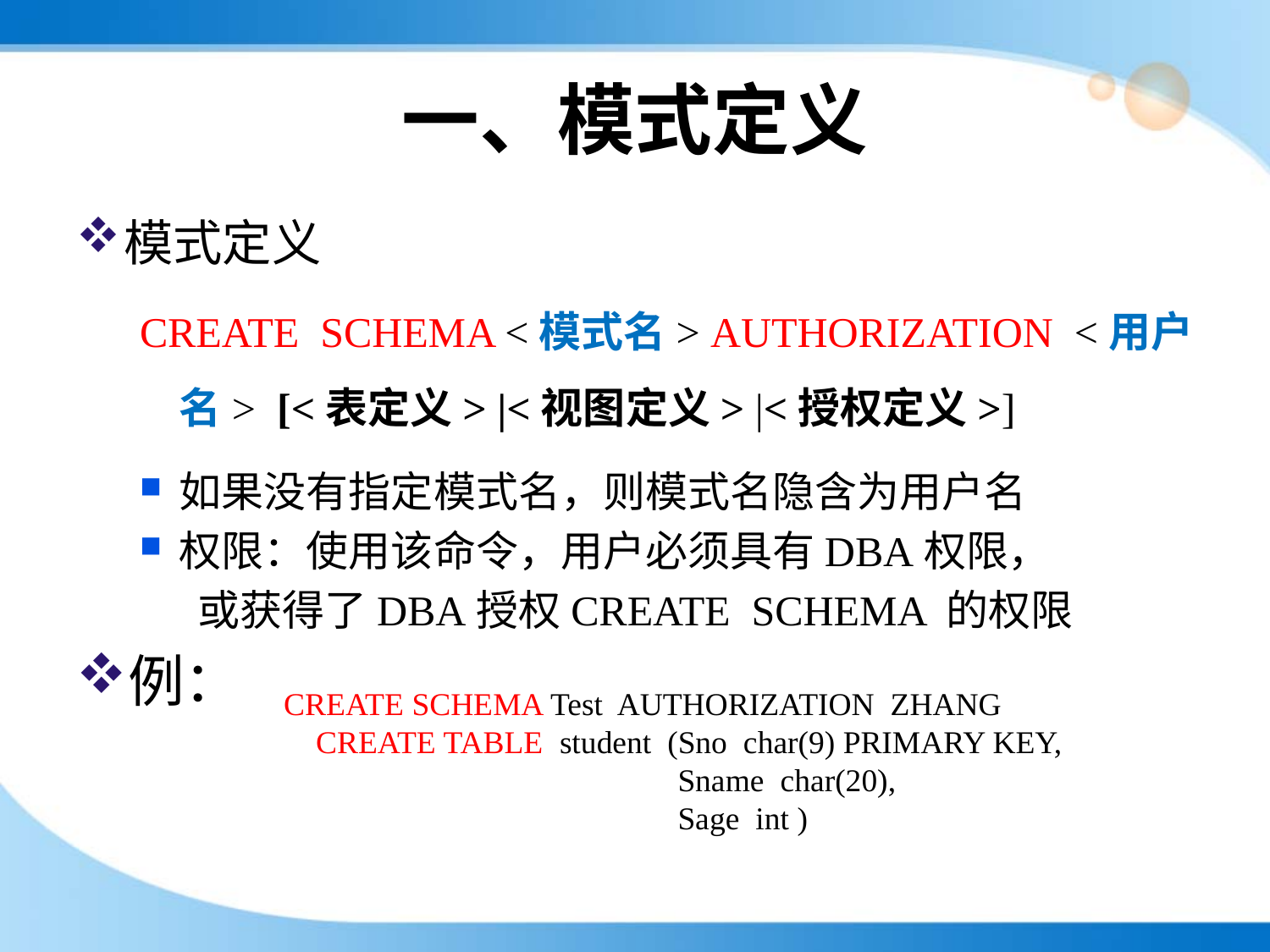

# 一、模式定义
模式定义
CREATE  SCHEMA <模式名> AUTHORIZATION  <用户名>  [<表定义> |<视图定义> |<授权定义>]
如果没有指定模式名，则模式名隐含为用户名
权限：使用该命令，用户必须具有DBA权限，
     或获得了DBA授权CREATE  SCHEMA 的权限
例：
CREATE SCHEMA Test  AUTHORIZATION  ZHANG
    CREATE TABLE  student  (Sno  char(9) PRIMARY KEY,
                                                 Sname  char(20),
                                                 Sage  int )